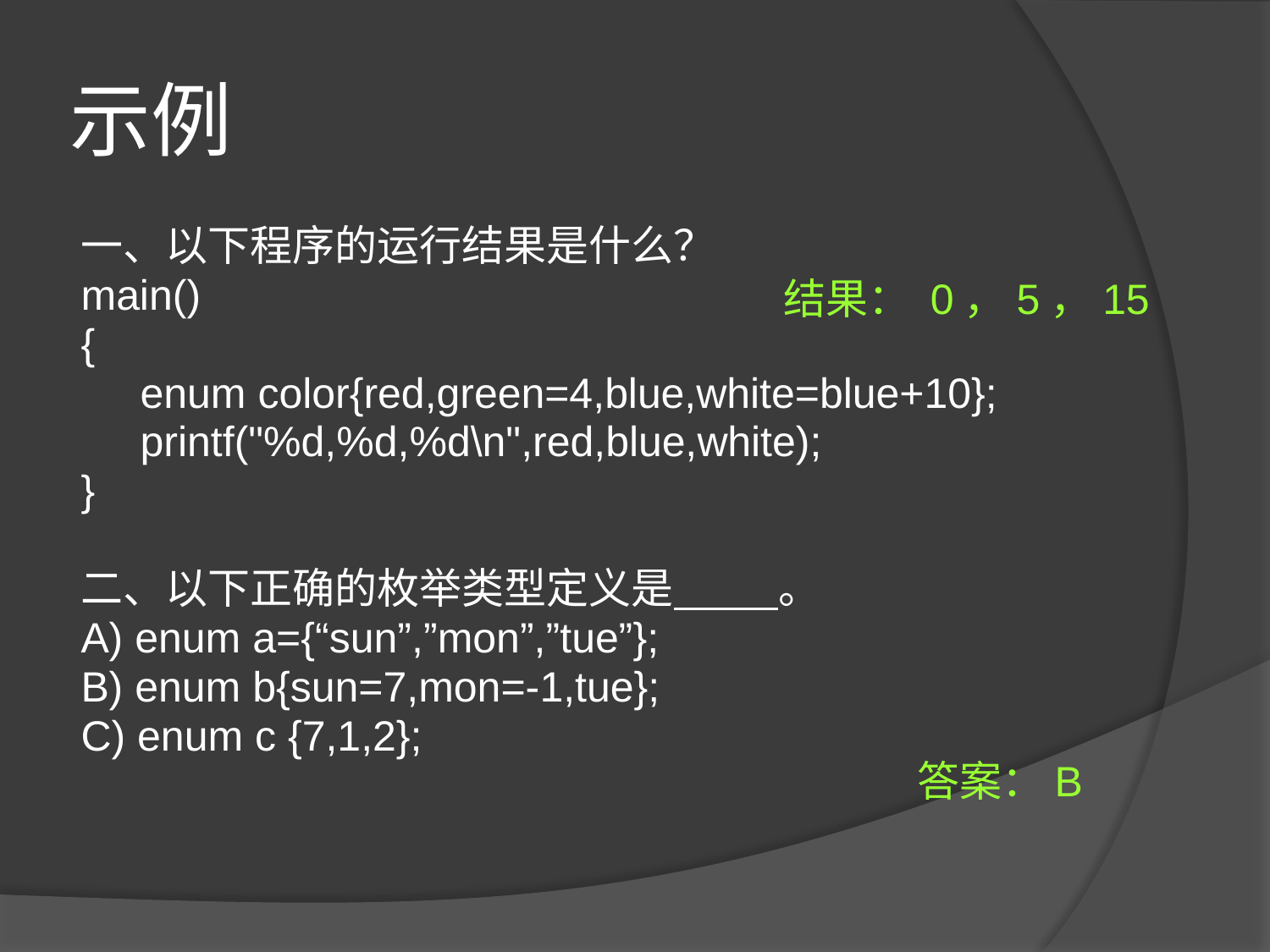

# 示例
一、以下程序的运行结果是什么？
main()
{
     enum color{red,green=4,blue,white=blue+10};
     printf("%d,%d,%d\n",red,blue,white);
}

二、以下正确的枚举类型定义是           。
A) enum a={“sun”,”mon”,”tue”};
B) enum b{sun=7,mon=-1,tue};
C) enum c {7,1,2};
结果： 0，5，15
答案：B